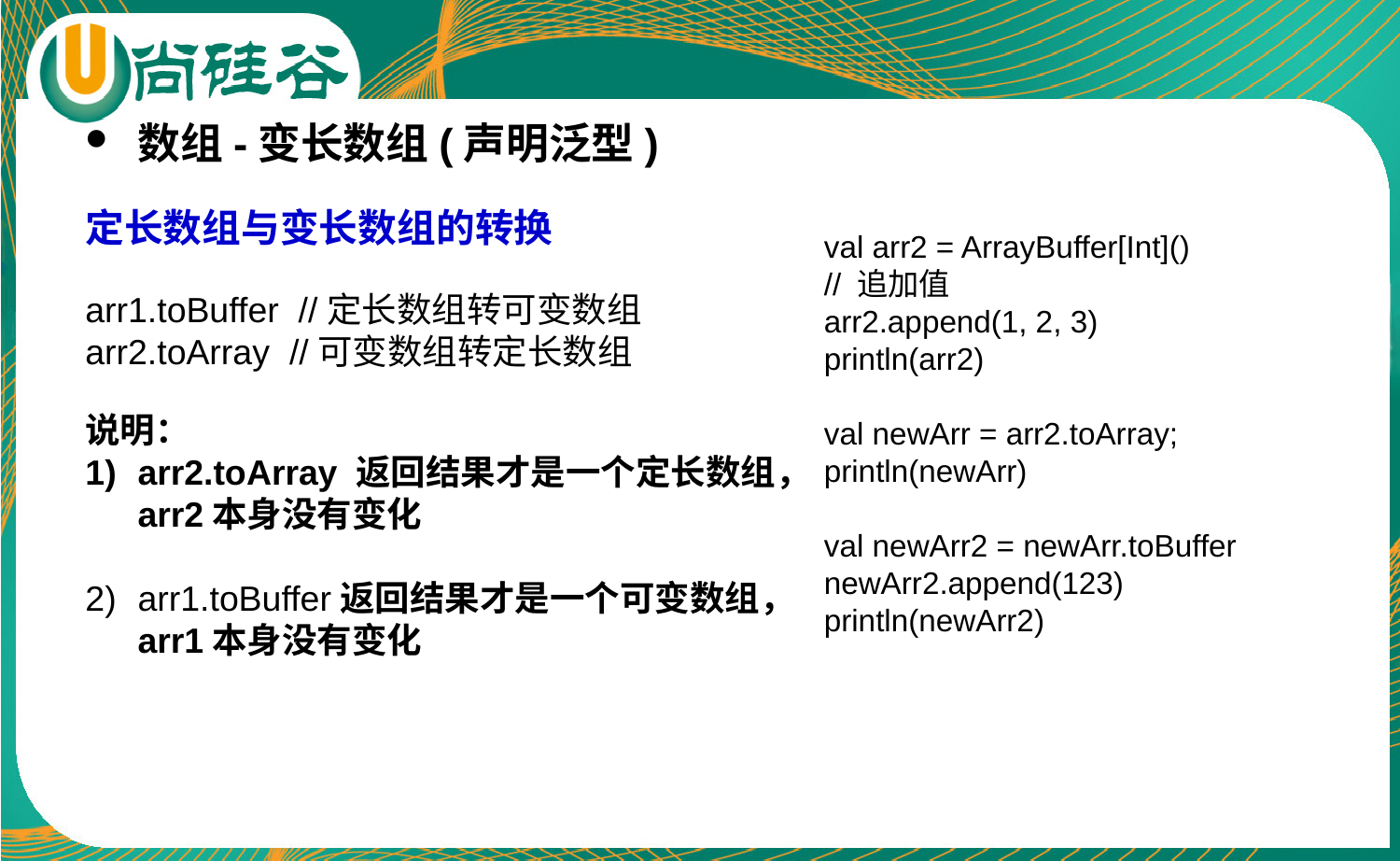

数组-变长数组(声明泛型)

定长数组与变长数组的转换

arr1.toBuffer  //定长数组转可变数组
arr2.toArray  //可变数组转定长数组

说明：
arr2.toArray 返回结果才是一个定长数组， arr2本身没有变化

arr1.toBuffer返回结果才是一个可变数组， arr1本身没有变化

val arr2 = ArrayBuffer[Int]()
// 追加值
arr2.append(1, 2, 3)
println(arr2)

val newArr = arr2.toArray;
println(newArr)

val newArr2 = newArr.toBuffer
newArr2.append(123)
println(newArr2)